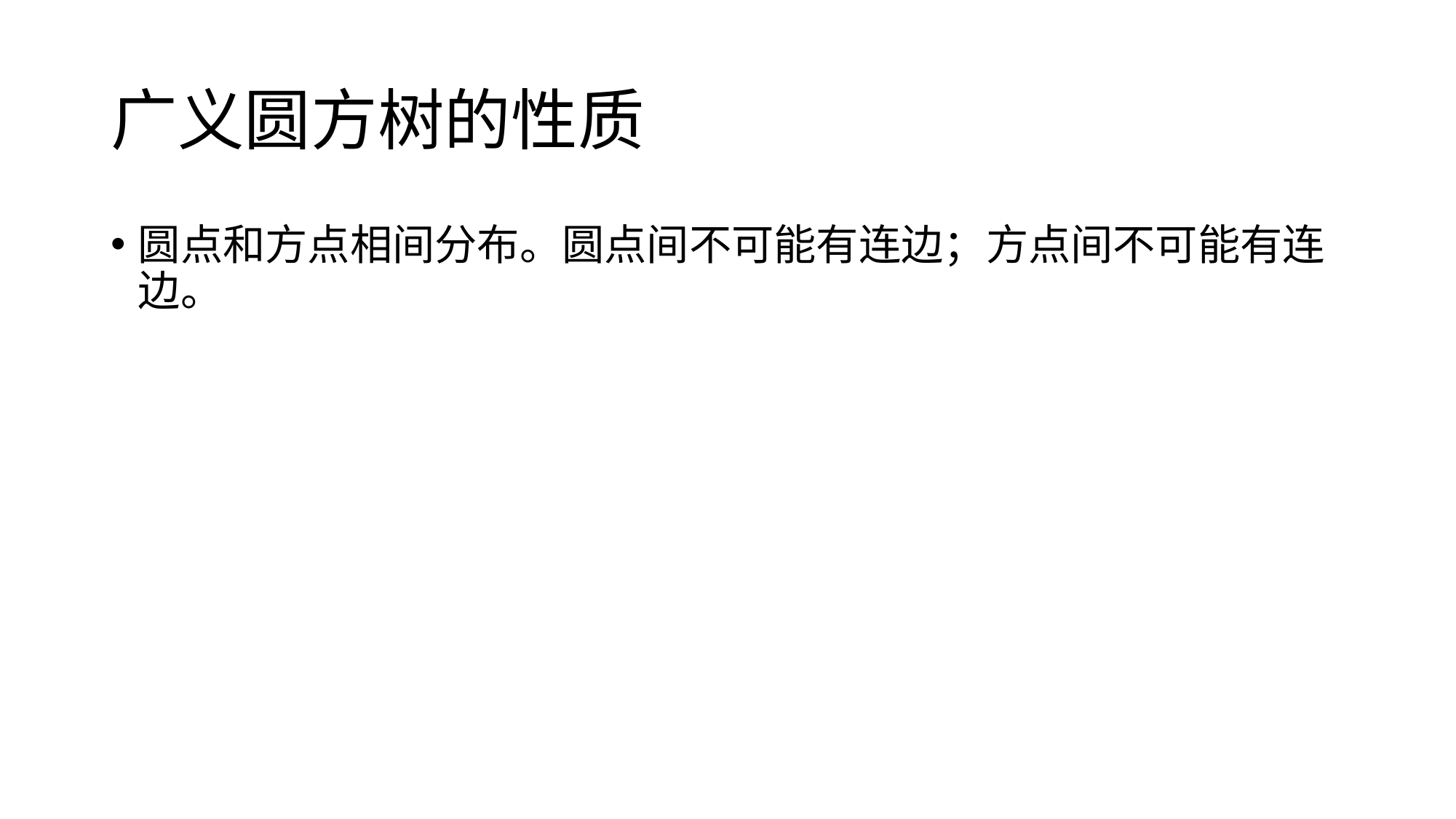

# 广义圆方树的性质
圆点和方点相间分布。圆点间不可能有连边；方点间不可能有连边。